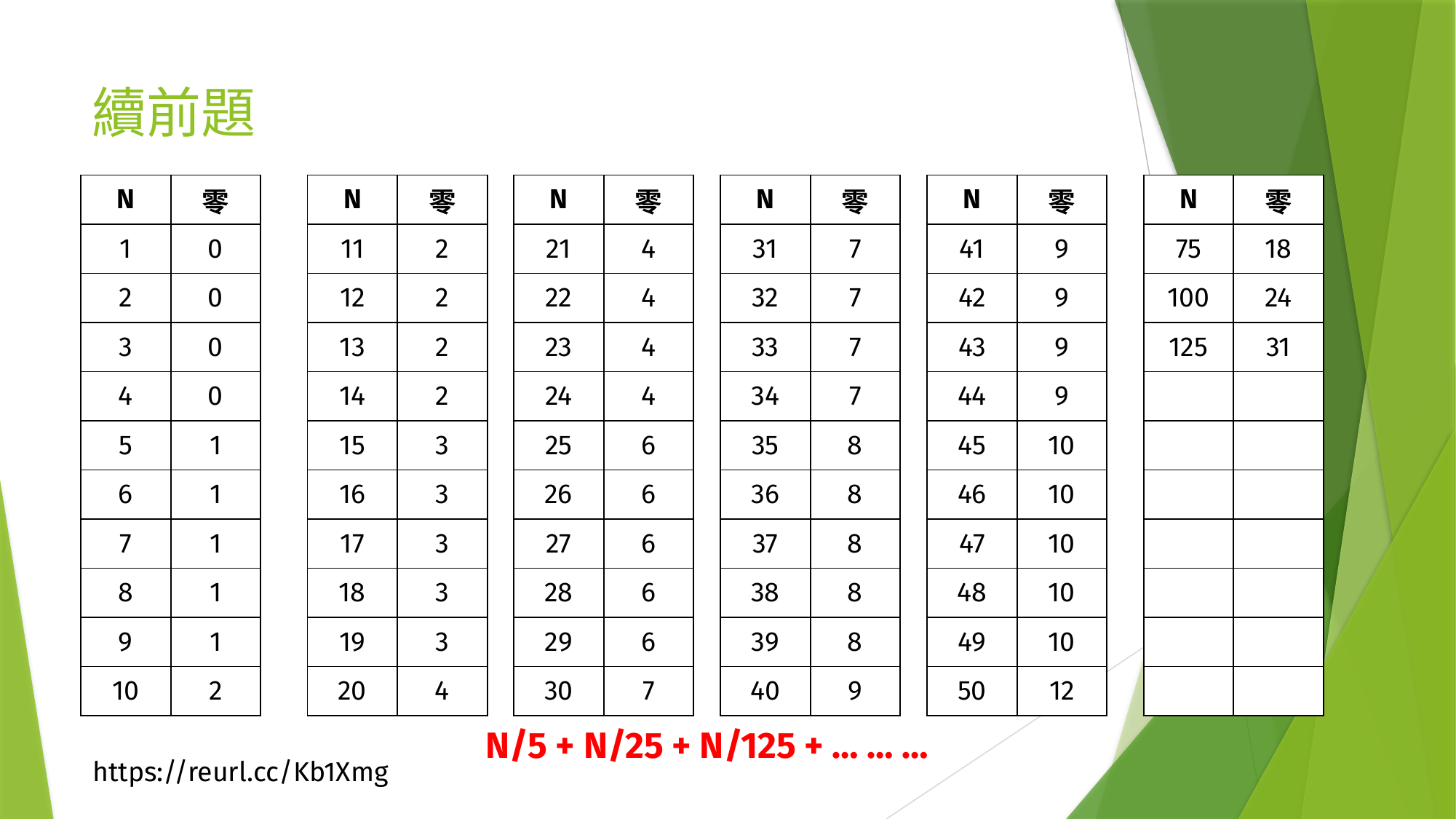

# 續前題
| N | 零 |
| --- | --- |
| 21 | 4 |
| 22 | 4 |
| 23 | 4 |
| 24 | 4 |
| 25 | 6 |
| 26 | 6 |
| 27 | 6 |
| 28 | 6 |
| 29 | 6 |
| 30 | 7 |
| N | 零 |
| --- | --- |
| 31 | 7 |
| 32 | 7 |
| 33 | 7 |
| 34 | 7 |
| 35 | 8 |
| 36 | 8 |
| 37 | 8 |
| 38 | 8 |
| 39 | 8 |
| 40 | 9 |
| N | 零 |
| --- | --- |
| 41 | 9 |
| 42 | 9 |
| 43 | 9 |
| 44 | 9 |
| 45 | 10 |
| 46 | 10 |
| 47 | 10 |
| 48 | 10 |
| 49 | 10 |
| 50 | 12 |
| N | 零 |
| --- | --- |
| 75 | 18 |
| 100 | 24 |
| 125 | 31 |
|  |  |
|  |  |
|  |  |
|  |  |
|  |  |
|  |  |
|  |  |
| N | 零 |
| --- | --- |
| 11 | 2 |
| 12 | 2 |
| 13 | 2 |
| 14 | 2 |
| 15 | 3 |
| 16 | 3 |
| 17 | 3 |
| 18 | 3 |
| 19 | 3 |
| 20 | 4 |
| N | 零 |
| --- | --- |
| 1 | 0 |
| 2 | 0 |
| 3 | 0 |
| 4 | 0 |
| 5 | 1 |
| 6 | 1 |
| 7 | 1 |
| 8 | 1 |
| 9 | 1 |
| 10 | 2 |
N/5 + N/25 + N/125 + … … …